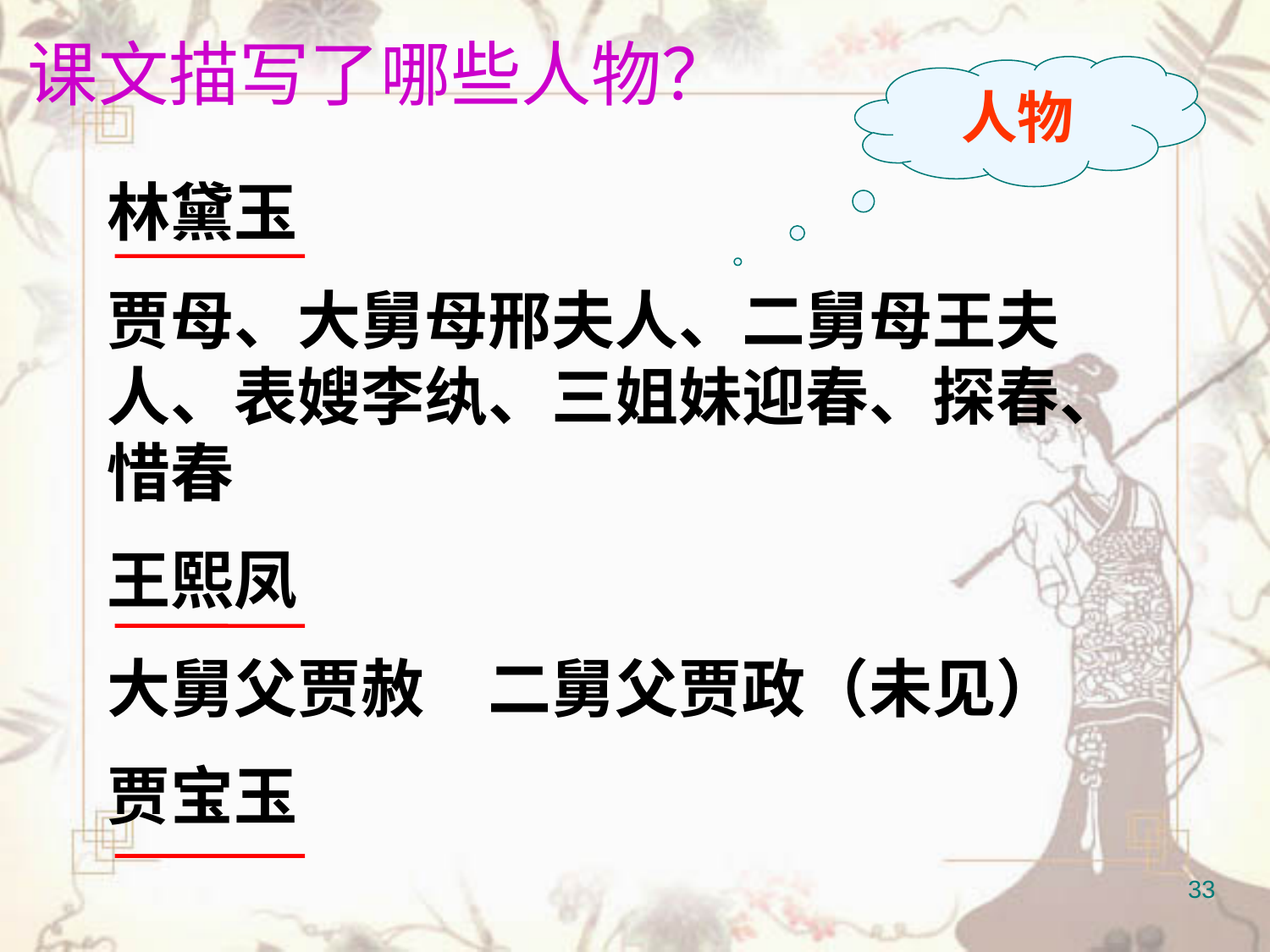

课文描写了哪些人物？
人物
林黛玉
贾母、大舅母邢夫人、二舅母王夫人、表嫂李纨、三姐妹迎春、探春、惜春
王熙凤
大舅父贾赦　二舅父贾政（未见）
贾宝玉

33